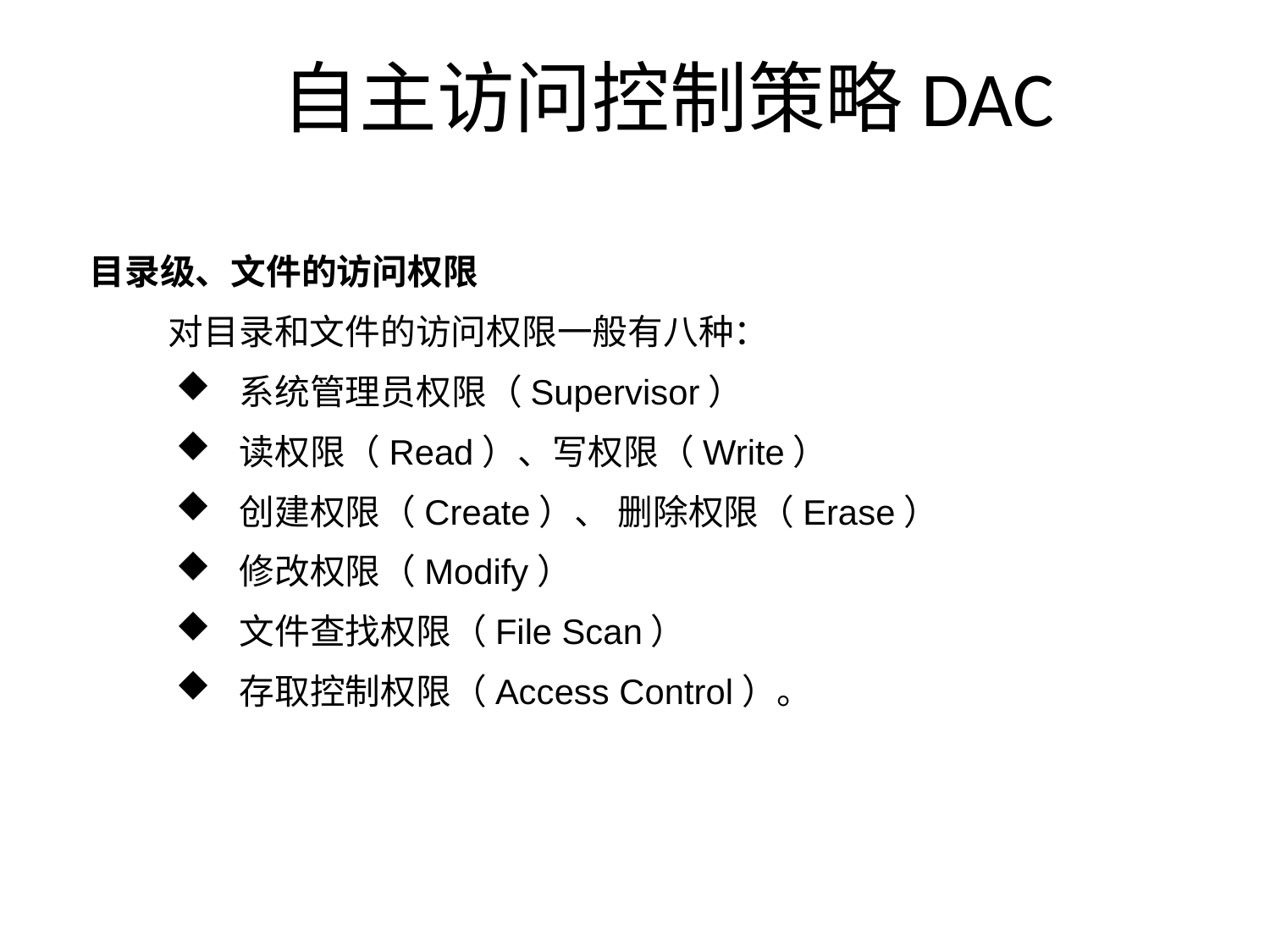

# 自主访问控制策略DAC
目录级、文件的访问权限
         对目录和文件的访问权限一般有八种：
系统管理员权限（Supervisor）
读权限（Read）、写权限（Write）
创建权限（Create）、 删除权限（Erase）
修改权限（Modify）
文件查找权限（File Scan）
存取控制权限（Access Control）。